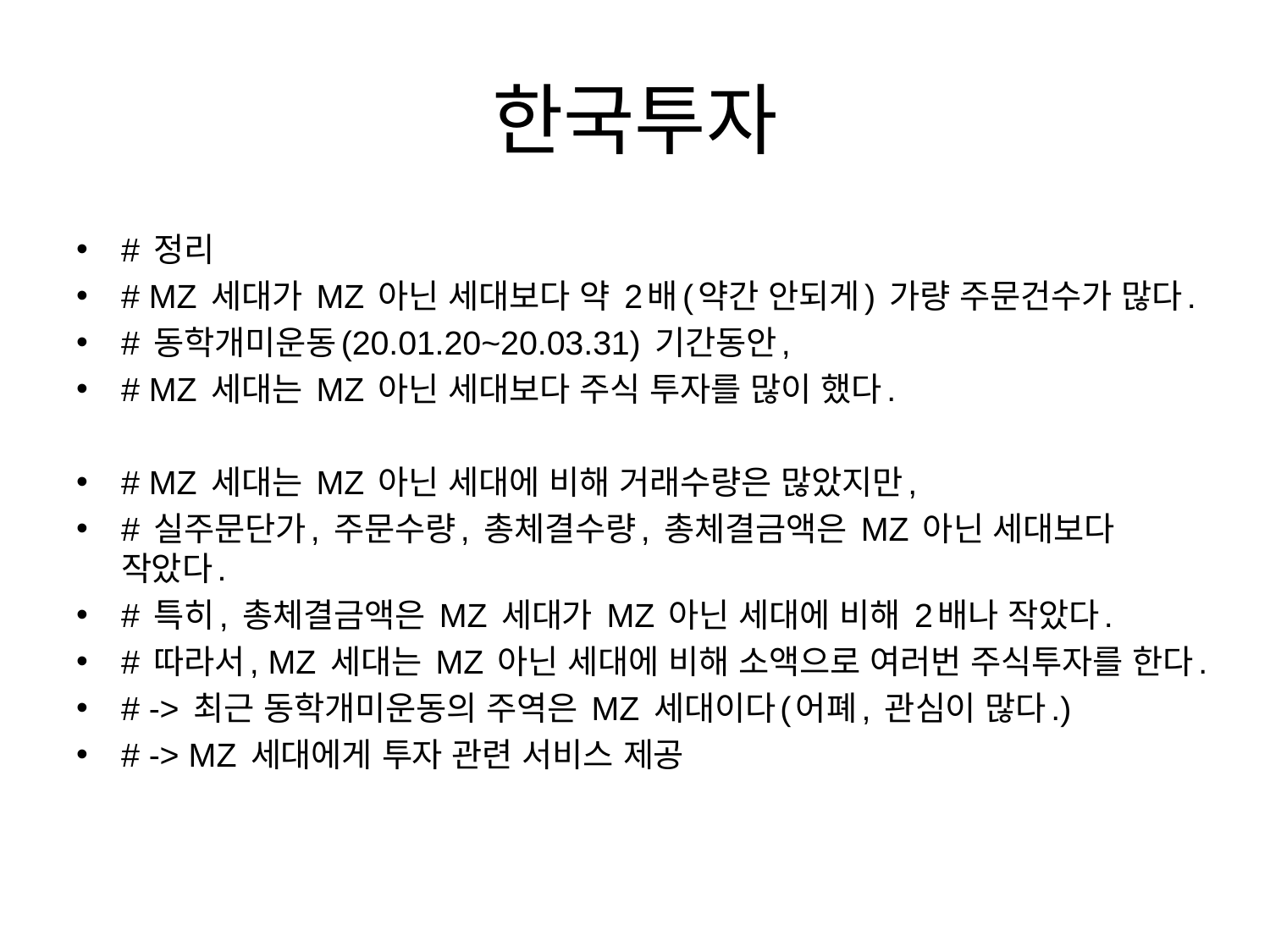

# 한국투자
# 정리
# MZ 세대가 MZ 아닌 세대보다 약 2배(약간 안되게) 가량 주문건수가 많다.
# 동학개미운동(20.01.20~20.03.31) 기간동안,
# MZ 세대는 MZ 아닌 세대보다 주식 투자를 많이 했다.

# MZ 세대는 MZ 아닌 세대에 비해 거래수량은 많았지만,
# 실주문단가, 주문수량, 총체결수량, 총체결금액은 MZ 아닌 세대보다 작았다.
# 특히, 총체결금액은 MZ 세대가 MZ 아닌 세대에 비해 2배나 작았다.
# 따라서, MZ 세대는 MZ 아닌 세대에 비해 소액으로 여러번 주식투자를 한다.
# -> 최근 동학개미운동의 주역은 MZ 세대이다(어폐, 관심이 많다.)
# -> MZ 세대에게 투자 관련 서비스 제공